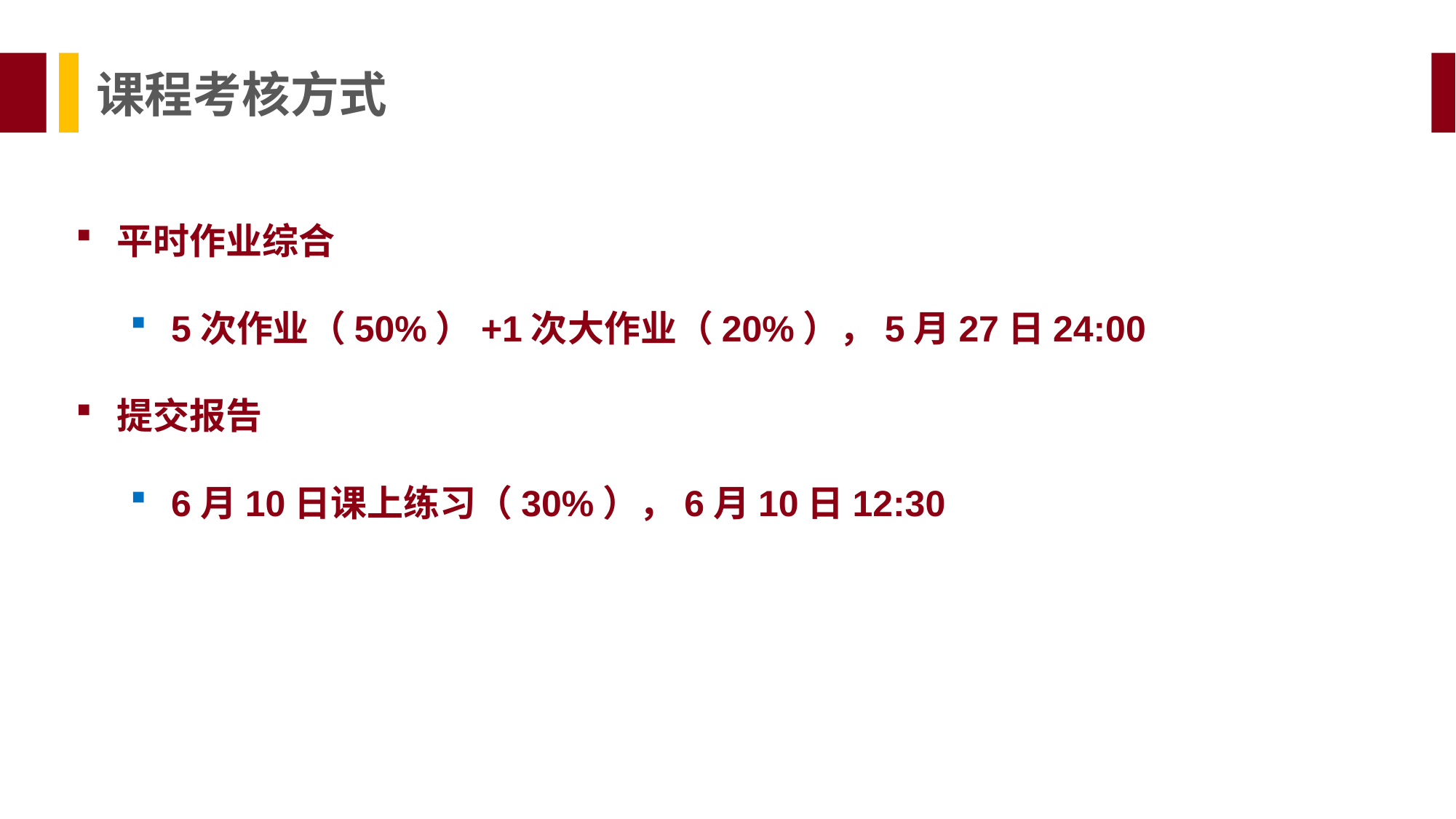

课程考核方式
平时作业综合
5次作业（50%）+1次大作业（20%），5月27日24:00
提交报告
6月10日课上练习（30%），6月10日12:30